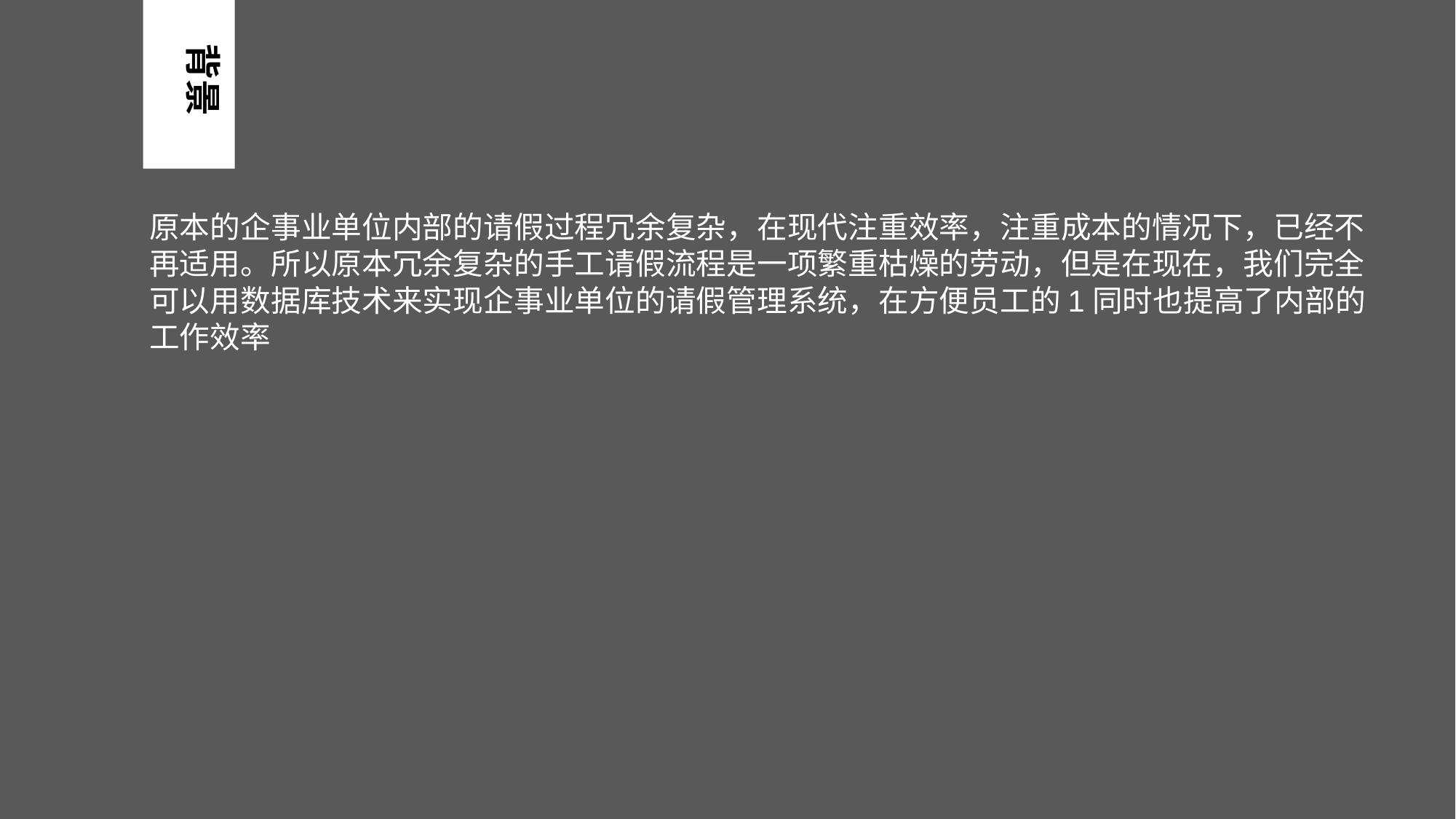

背景
原本的企事业单位内部的请假过程冗余复杂，在现代注重效率，注重成本的情况下，已经不再适用。所以原本冗余复杂的手工请假流程是一项繁重枯燥的劳动，但是在现在，我们完全可以用数据库技术来实现企事业单位的请假管理系统，在方便员工的1同时也提高了内部的工作效率